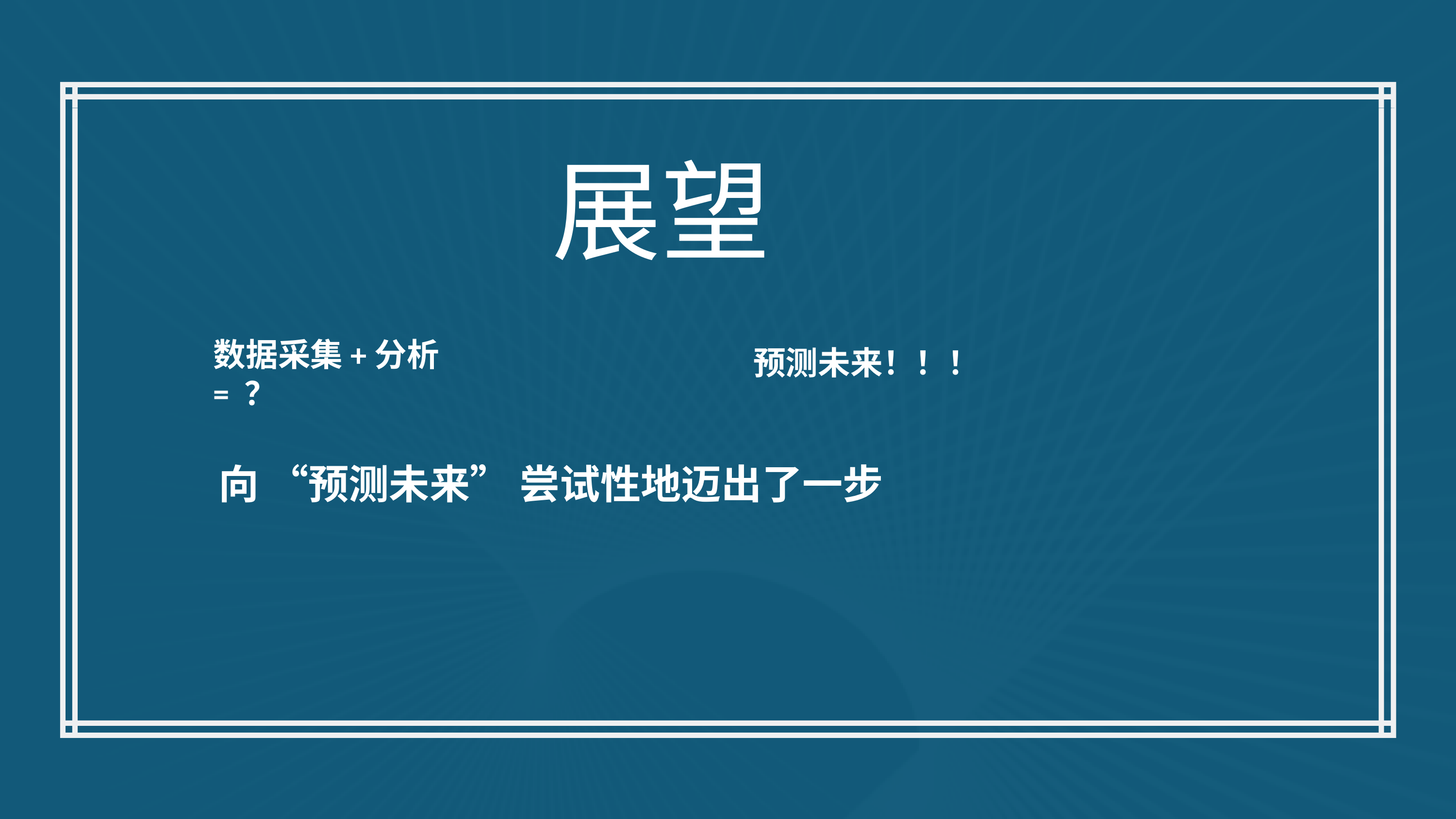

# 展望
数据采集+分析 = ？
预测未来！！！
向 “预测未来” 尝试性地迈出了一步